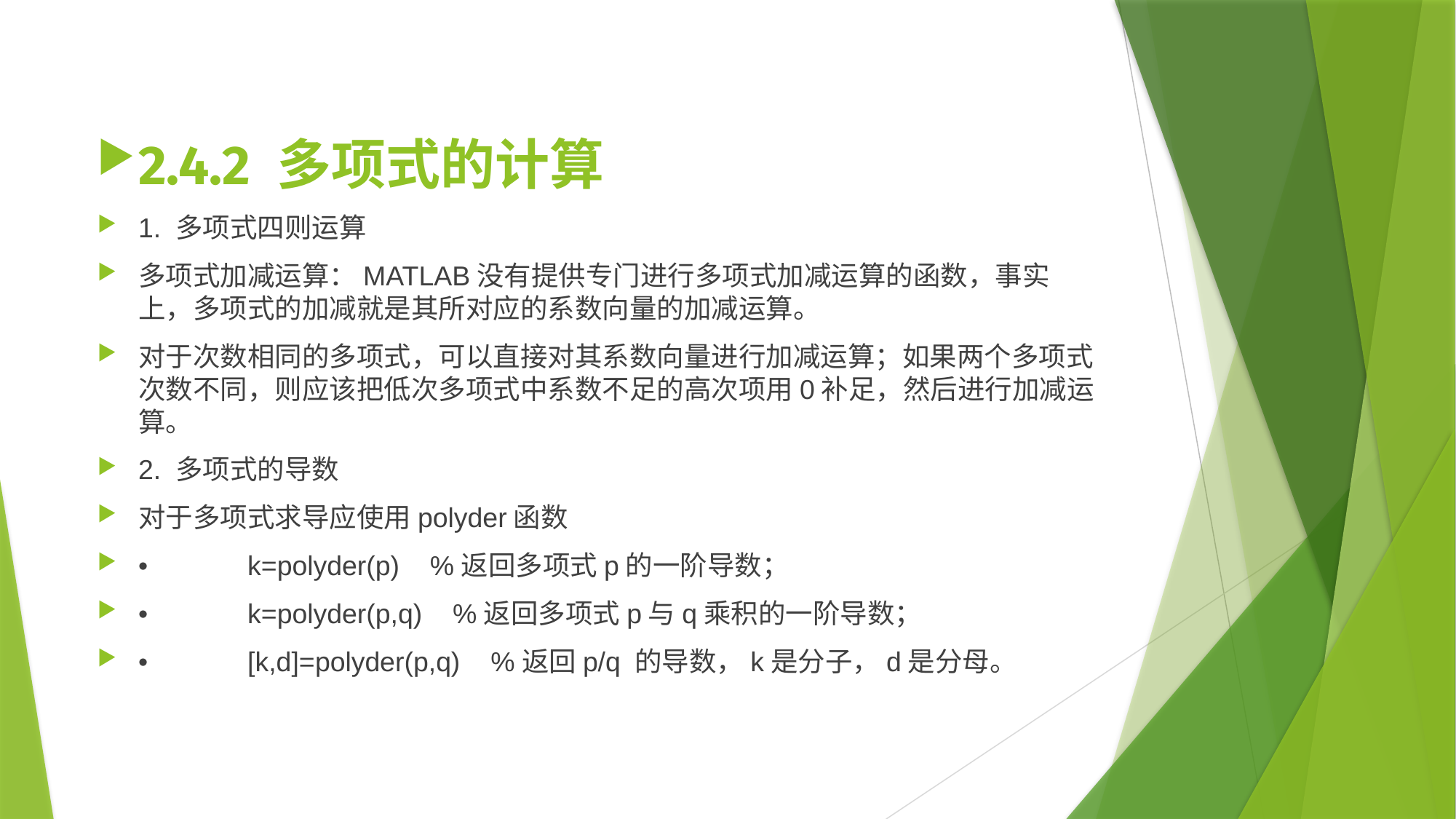

2.4.2 多项式的计算
1. 多项式四则运算
多项式加减运算：MATLAB没有提供专门进行多项式加减运算的函数，事实上，多项式的加减就是其所对应的系数向量的加减运算。
对于次数相同的多项式，可以直接对其系数向量进行加减运算；如果两个多项式次数不同，则应该把低次多项式中系数不足的高次项用0补足，然后进行加减运算。
2. 多项式的导数
对于多项式求导应使用polyder函数
•	k=polyder(p)    %返回多项式p的一阶导数；
•	k=polyder(p,q)    %返回多项式p与q乘积的一阶导数；
•	[k,d]=polyder(p,q)    %返回p/q 的导数，k是分子，d是分母。